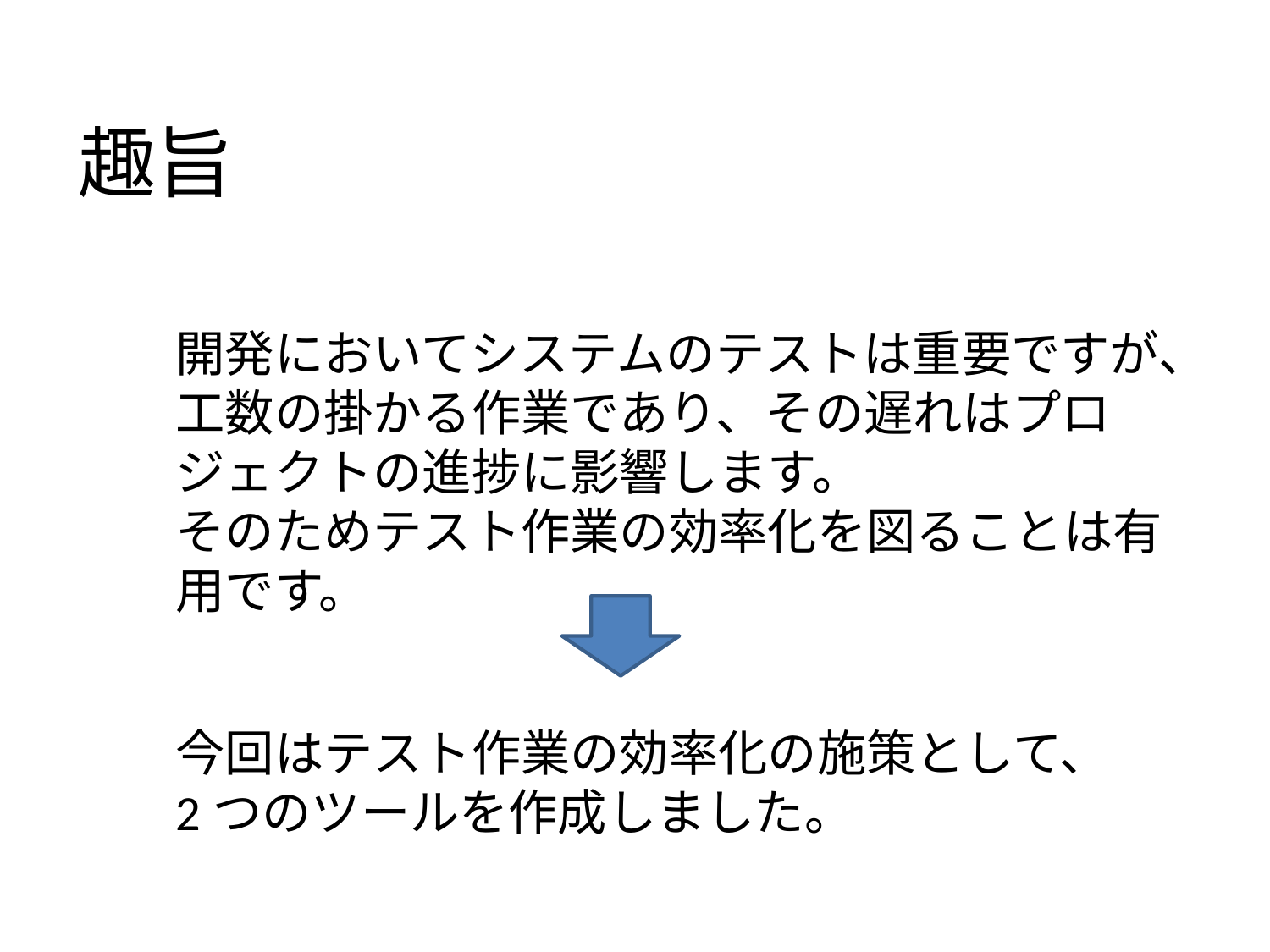

趣旨
開発においてシステムのテストは重要ですが、
工数の掛かる作業であり、その遅れはプロジェクトの進捗に影響します。
そのためテスト作業の効率化を図ることは有用です。

今回はテスト作業の効率化の施策として、
2つのツールを作成しました。